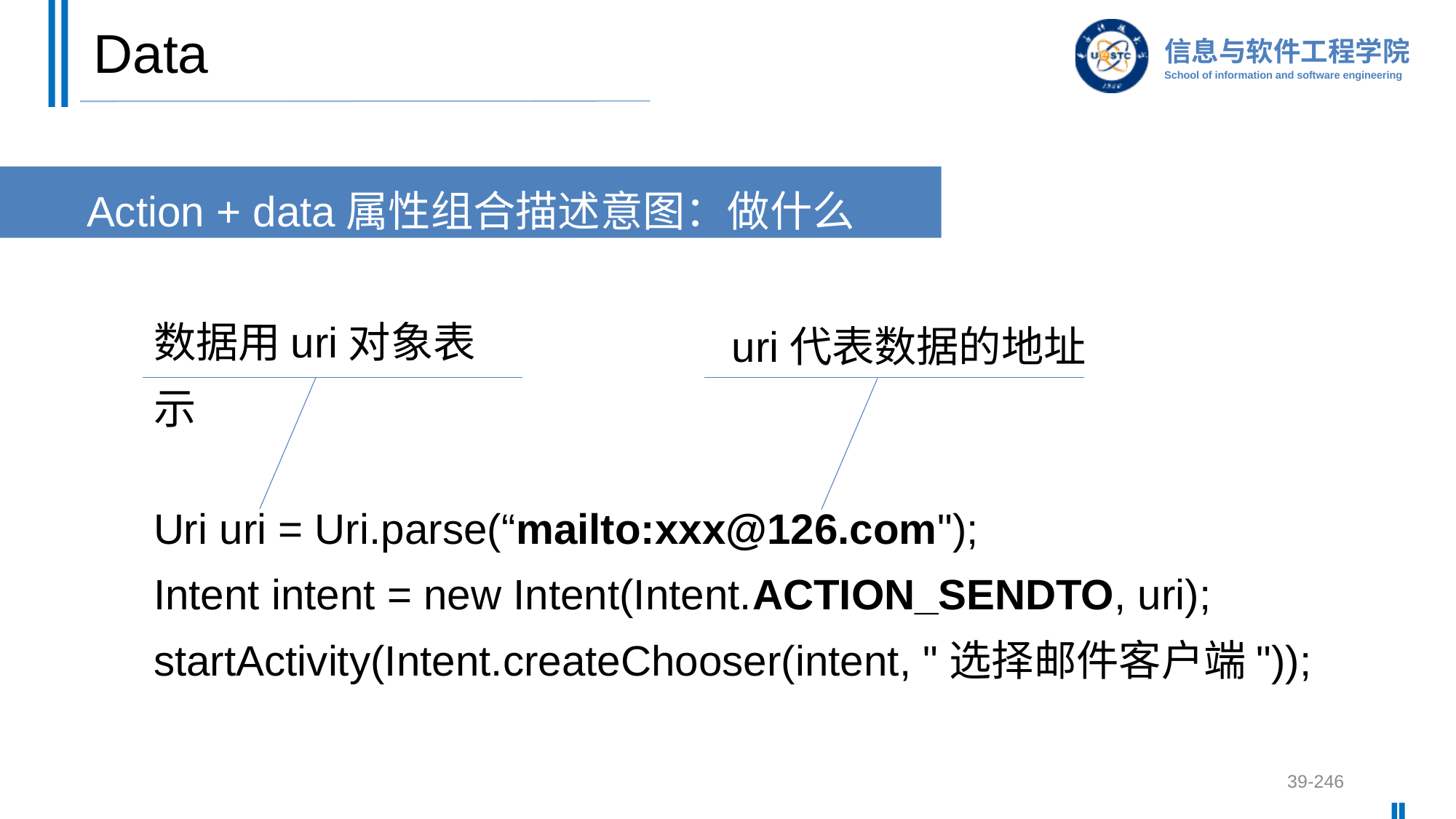

# Data
Action + data属性组合描述意图：做什么
数据用uri对象表示
uri代表数据的地址
Uri uri = Uri.parse(“mailto:xxx@126.com");
Intent intent = new Intent(Intent.ACTION_SENDTO, uri);
startActivity(Intent.createChooser(intent, "选择邮件客户端"));
39-246